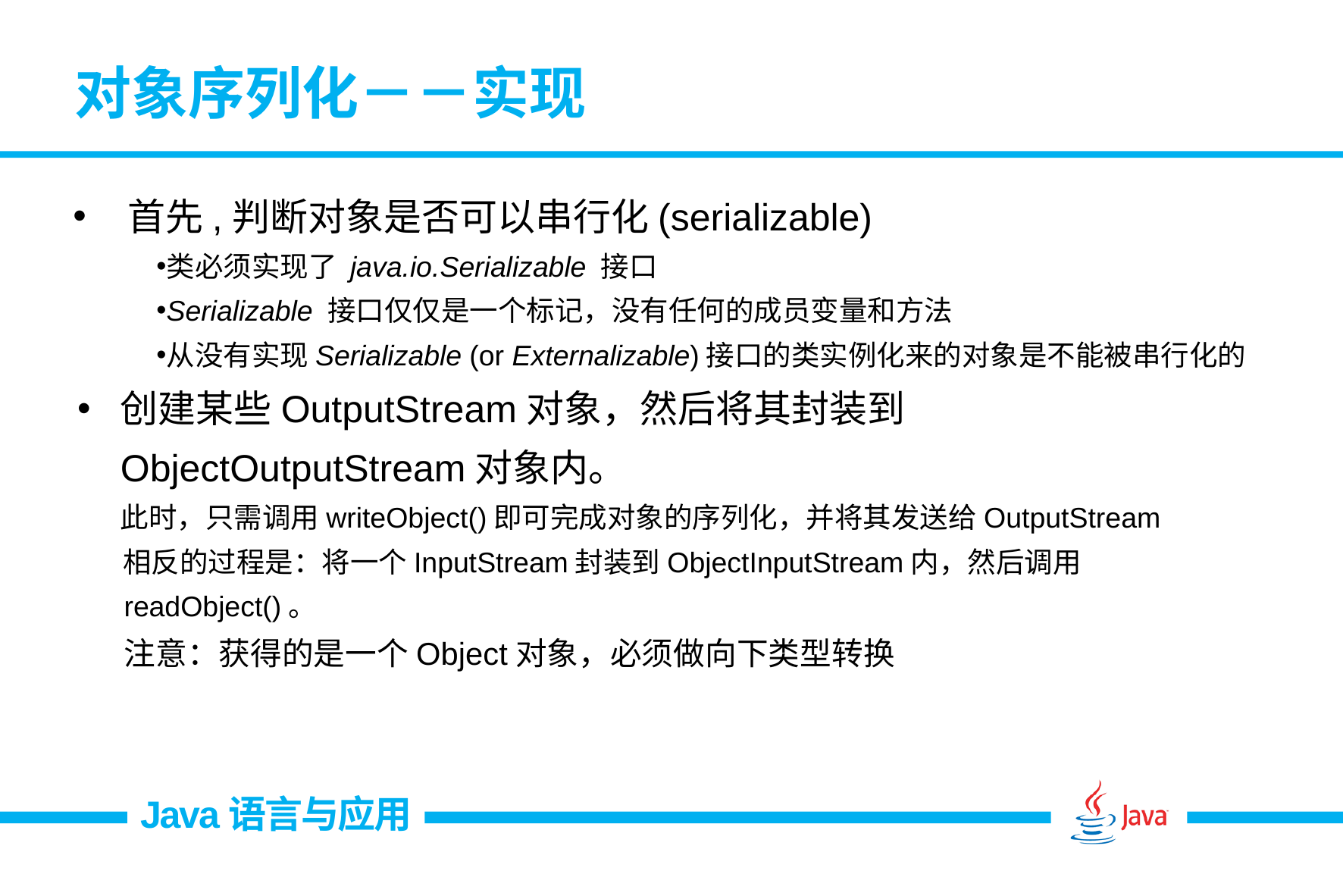

# 对象序列化－－实现
首先,判断对象是否可以串行化(serializable)
类必须实现了 java.io.Serializable 接口
Serializable 接口仅仅是一个标记，没有任何的成员变量和方法
从没有实现Serializable (or Externalizable)接口的类实例化来的对象是不能被串行化的
创建某些OutputStream对象，然后将其封装到ObjectOutputStream对象内。
此时，只需调用writeObject()即可完成对象的序列化，并将其发送给OutputStream
相反的过程是：将一个InputStream封装到ObjectInputStream内，然后调用readObject()。
注意：获得的是一个Object对象，必须做向下类型转换

71